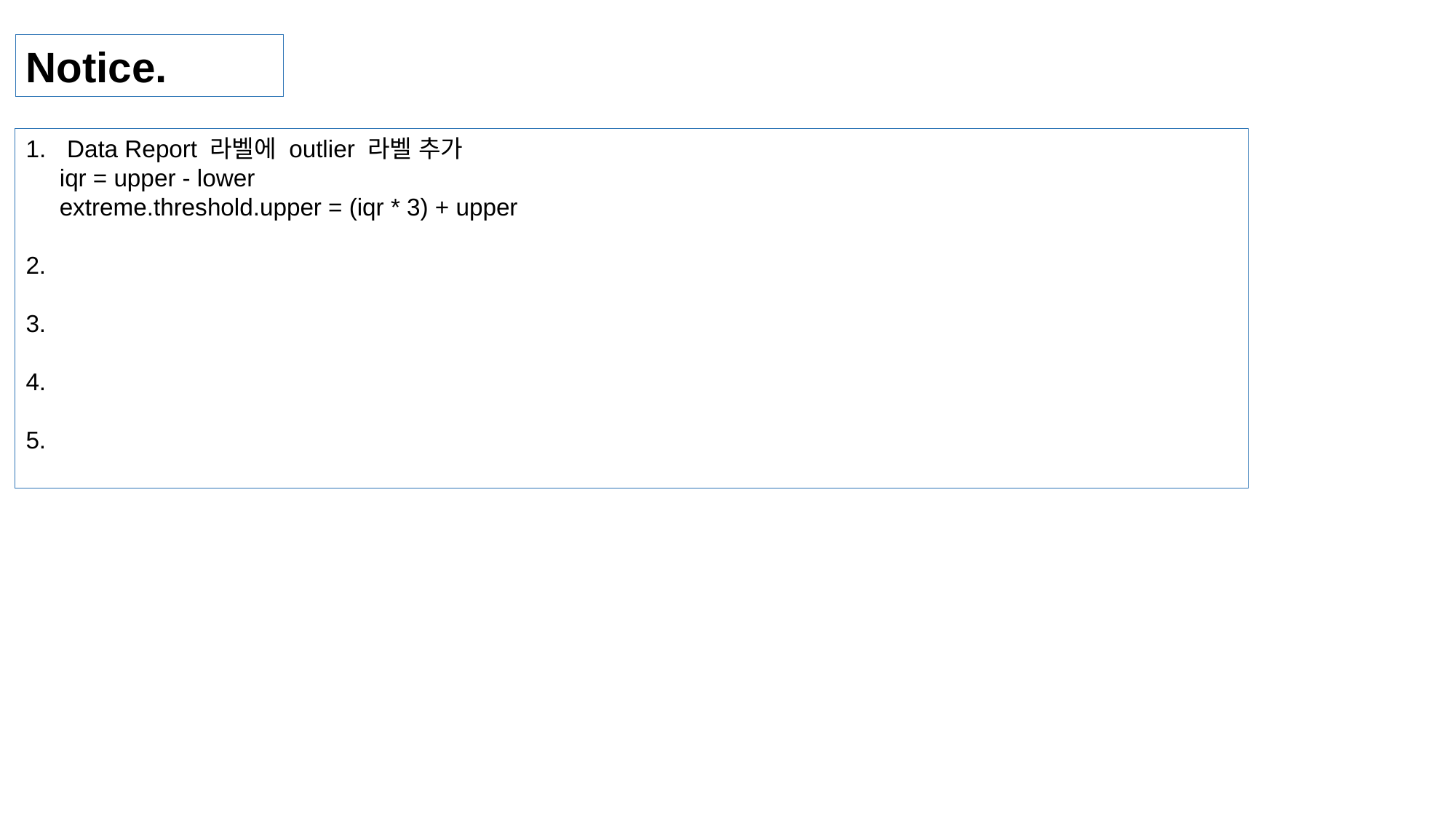

Notice.
Data Report 라벨에 outlier 라벨 추가
     iqr = upper - lower
     extreme.threshold.upper = (iqr * 3) + upper

2.

3.

4.

5.